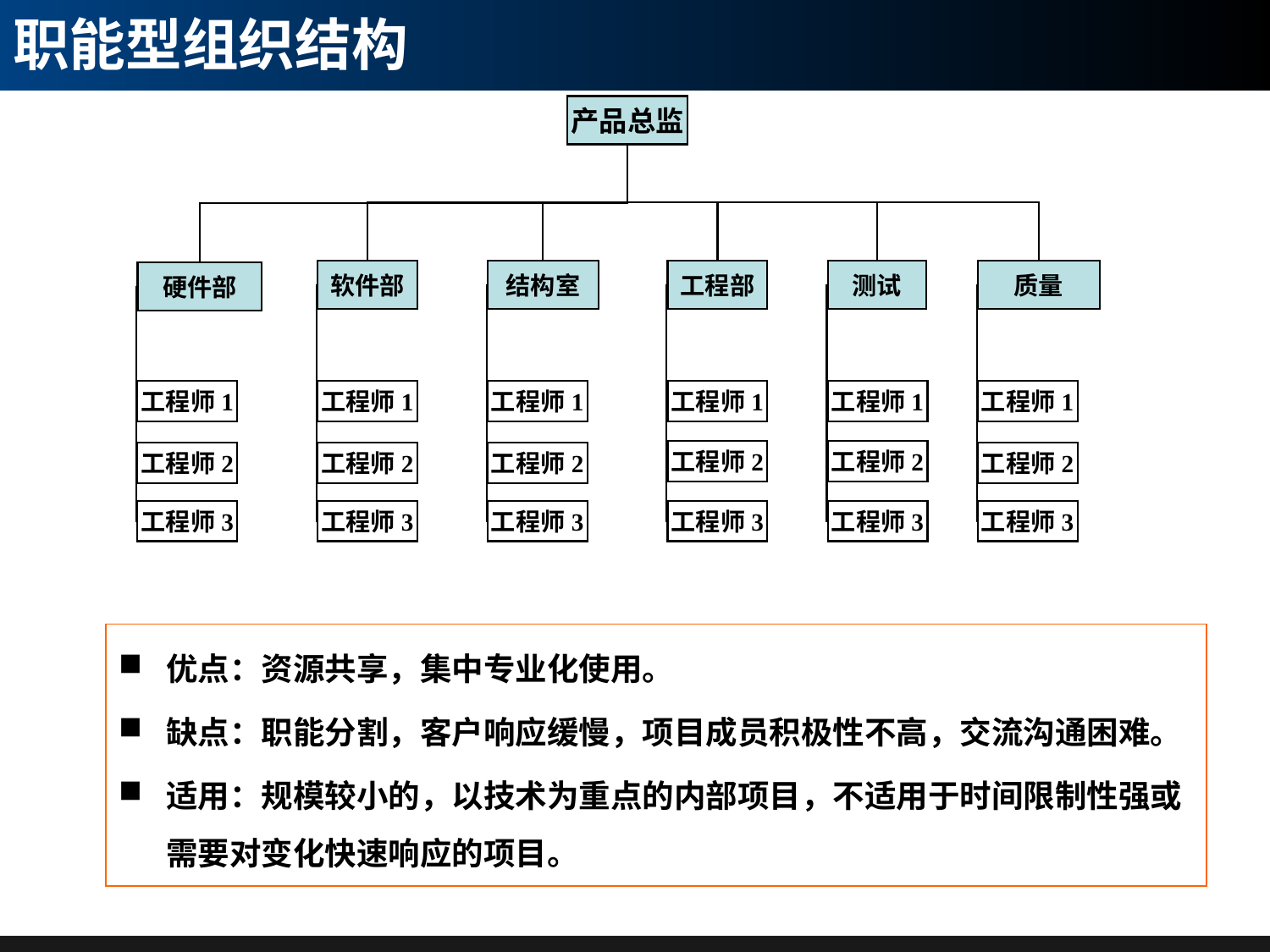

# 职能型组织结构
产品总监
软件部
结构室
工程部
测试
质量
硬件部
工程师1
工程师1
工程师1
工程师1
工程师1
工程师1
工程师2
工程师2
工程师2
工程师2
工程师2
工程师2
工程师3
工程师3
工程师3
工程师3
工程师3
工程师3
优点：资源共享，集中专业化使用。
缺点：职能分割，客户响应缓慢，项目成员积极性不高，交流沟通困难。
适用：规模较小的，以技术为重点的内部项目，不适用于时间限制性强或需要对变化快速响应的项目。